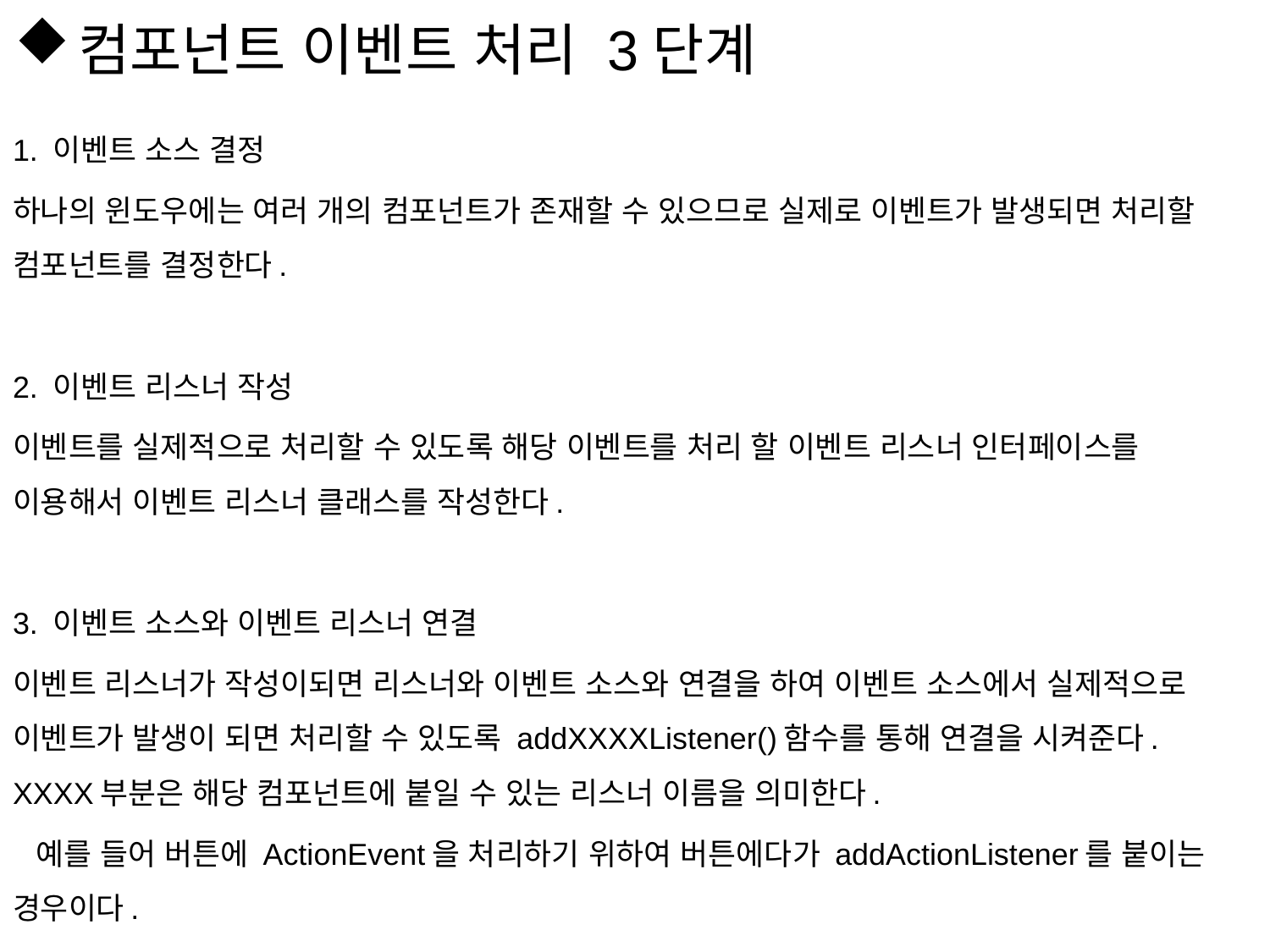

# 컴포넌트 이벤트 처리 3단계
1. 이벤트 소스 결정
하나의 윈도우에는 여러 개의 컴포넌트가 존재할 수 있으므로 실제로 이벤트가 발생되면 처리할 컴포넌트를 결정한다.

2. 이벤트 리스너 작성
이벤트를 실제적으로 처리할 수 있도록 해당 이벤트를 처리 할 이벤트 리스너 인터페이스를 이용해서 이벤트 리스너 클래스를 작성한다.

3. 이벤트 소스와 이벤트 리스너 연결
이벤트 리스너가 작성이되면 리스너와 이벤트 소스와 연결을 하여 이벤트 소스에서 실제적으로 이벤트가 발생이 되면 처리할 수 있도록 addXXXXListener()함수를 통해 연결을 시켜준다.  XXXX부분은 해당 컴포넌트에 붙일 수 있는 리스너 이름을 의미한다.
  예를 들어 버튼에 ActionEvent을 처리하기 위하여 버튼에다가 addActionListener를 붙이는 경우이다.